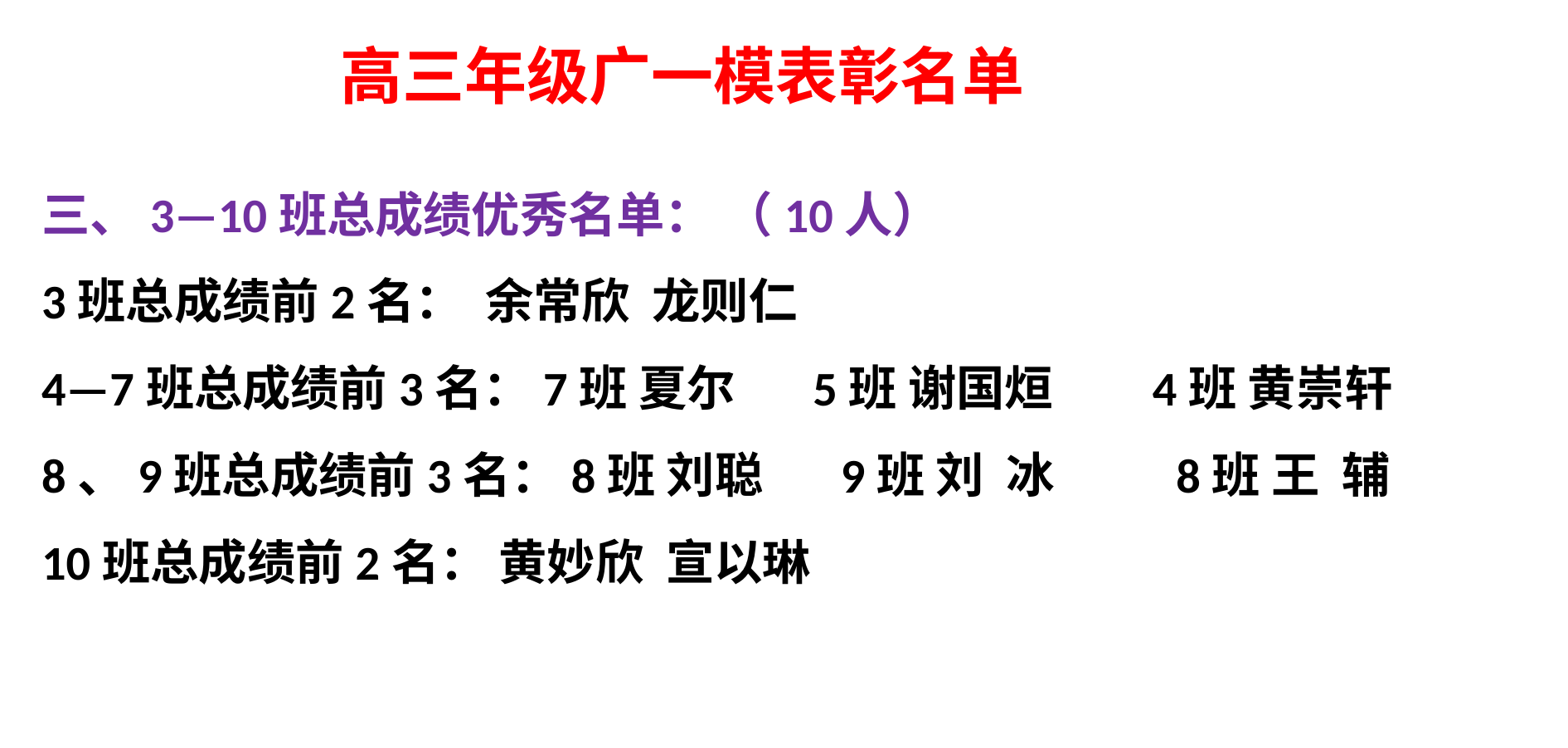

高三年级广一模表彰名单
三、3—10班总成绩优秀名单： （10人）
3班总成绩前2名：  余常欣  龙则仁
4—7班总成绩前3名：7班 夏尔      5班 谢国烜        4班 黄崇轩
8、9班总成绩前3名：8班 刘聪      9班 刘  冰          8班 王  辅
10班总成绩前2名： 黄妙欣  宣以琳